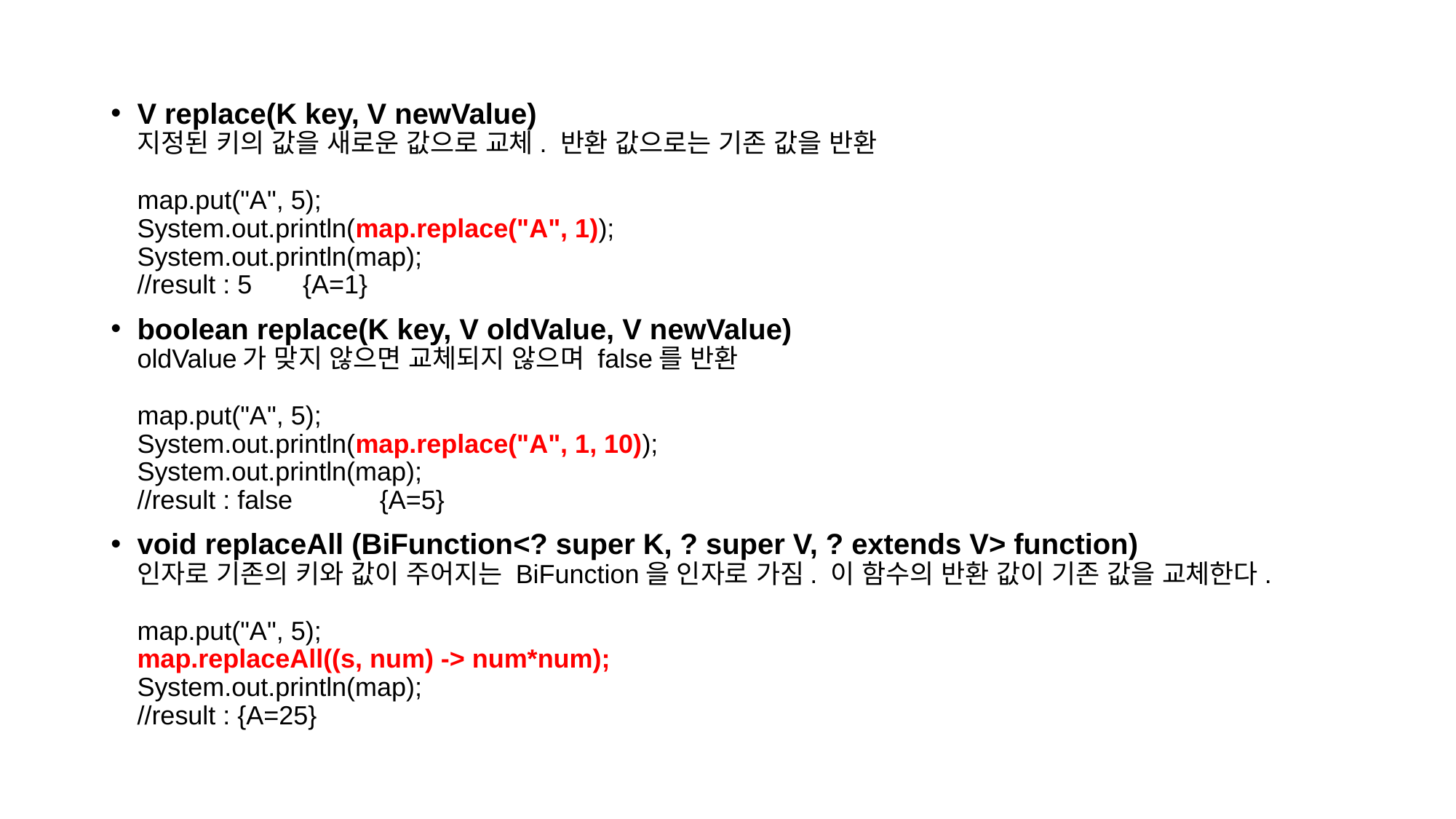

V replace(K key, V newValue)
지정된 키의 값을 새로운 값으로 교체. 반환 값으로는 기존 값을 반환
map.put("A", 5);
System.out.println(map.replace("A", 1));
System.out.println(map);
//result : 5       {A=1}
boolean replace(K key, V oldValue, V newValue)
oldValue가 맞지 않으면 교체되지 않으며 false를 반환
map.put("A", 5);
System.out.println(map.replace("A", 1, 10));
System.out.println(map);
//result : false            {A=5}
void replaceAll (BiFunction<? super K, ? super V, ? extends V> function)
인자로 기존의 키와 값이 주어지는 BiFunction을 인자로 가짐. 이 함수의 반환 값이 기존 값을 교체한다.
map.put("A", 5);
map.replaceAll((s, num) -> num*num);
System.out.println(map);
//result : {A=25}